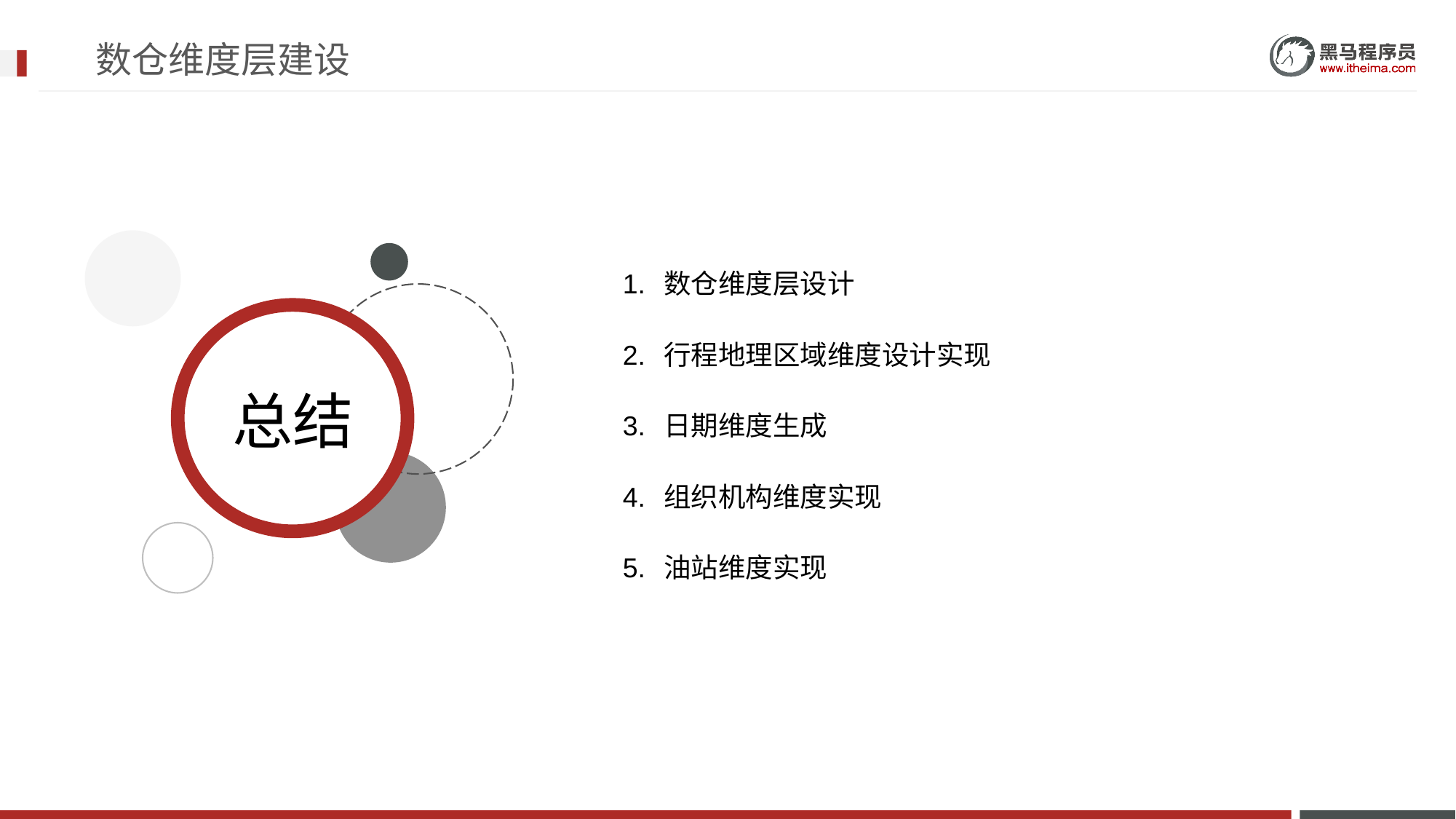

# 数仓维度层建设
数仓维度层设计
行程地理区域维度设计实现
日期维度生成
组织机构维度实现
油站维度实现